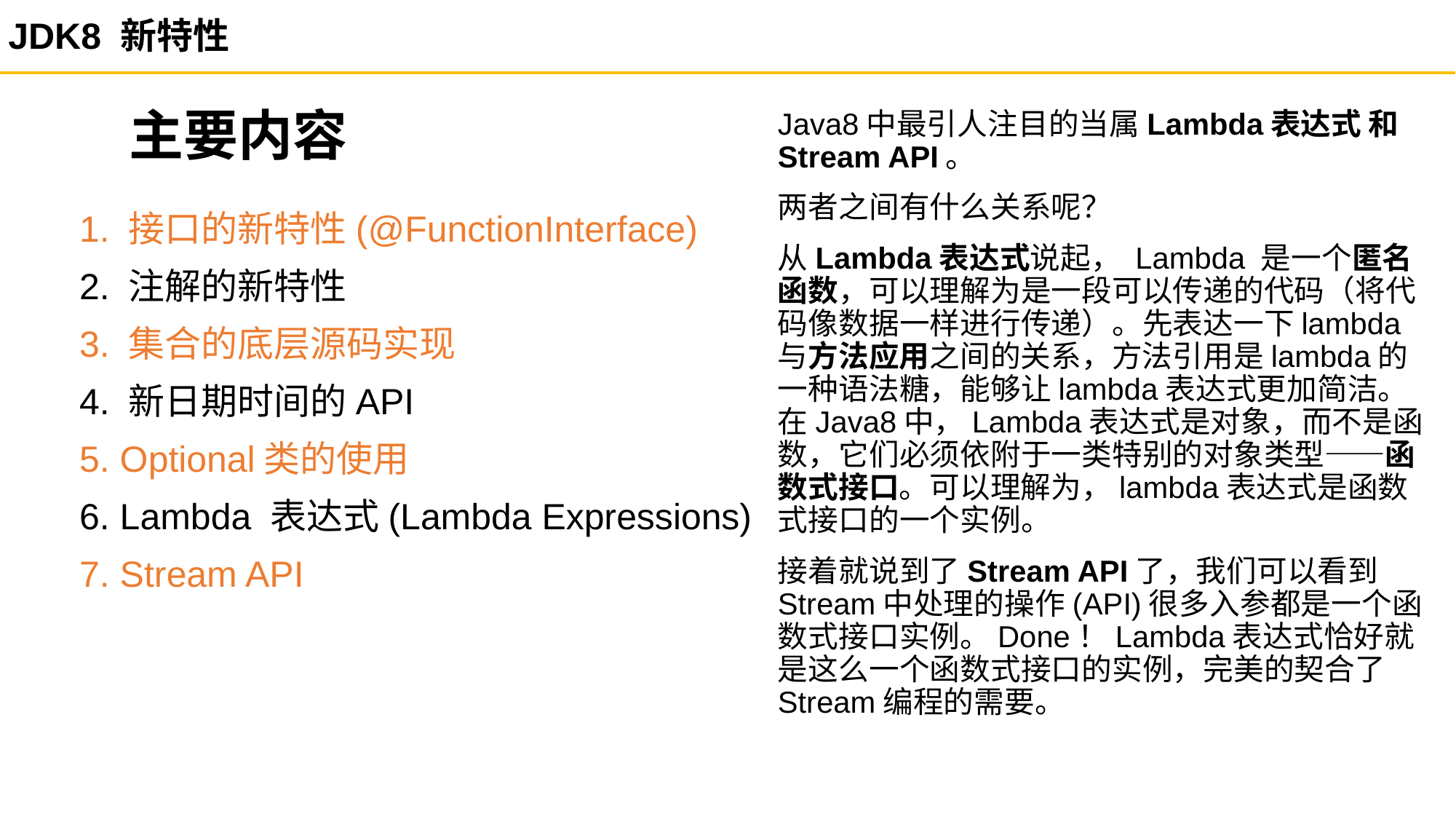

JDK8 新特性
主要内容
Java8中最引人注目的当属Lambda表达式 和  Stream API。
两者之间有什么关系呢？
从Lambda表达式说起， Lambda 是一个匿名函数，可以理解为是一段可以传递的代码（将代码像数据一样进行传递）。先表达一下lambda与方法应用之间的关系，方法引用是lambda的一种语法糖，能够让lambda表达式更加简洁。在Java8中，Lambda表达式是对象，而不是函数，它们必须依附于一类特别的对象类型——函数式接口。可以理解为，lambda表达式是函数式接口的一个实例。
接着就说到了Stream API了，我们可以看到Stream中处理的操作(API)很多入参都是一个函数式接口实例。Done！Lambda表达式恰好就是这么一个函数式接口的实例，完美的契合了Stream编程的需要。
1. 接口的新特性(@FunctionInterface)
2. 注解的新特性
3. 集合的底层源码实现
4. 新日期时间的API
5. Optional类的使用
6. Lambda 表达式(Lambda Expressions)
7. Stream API